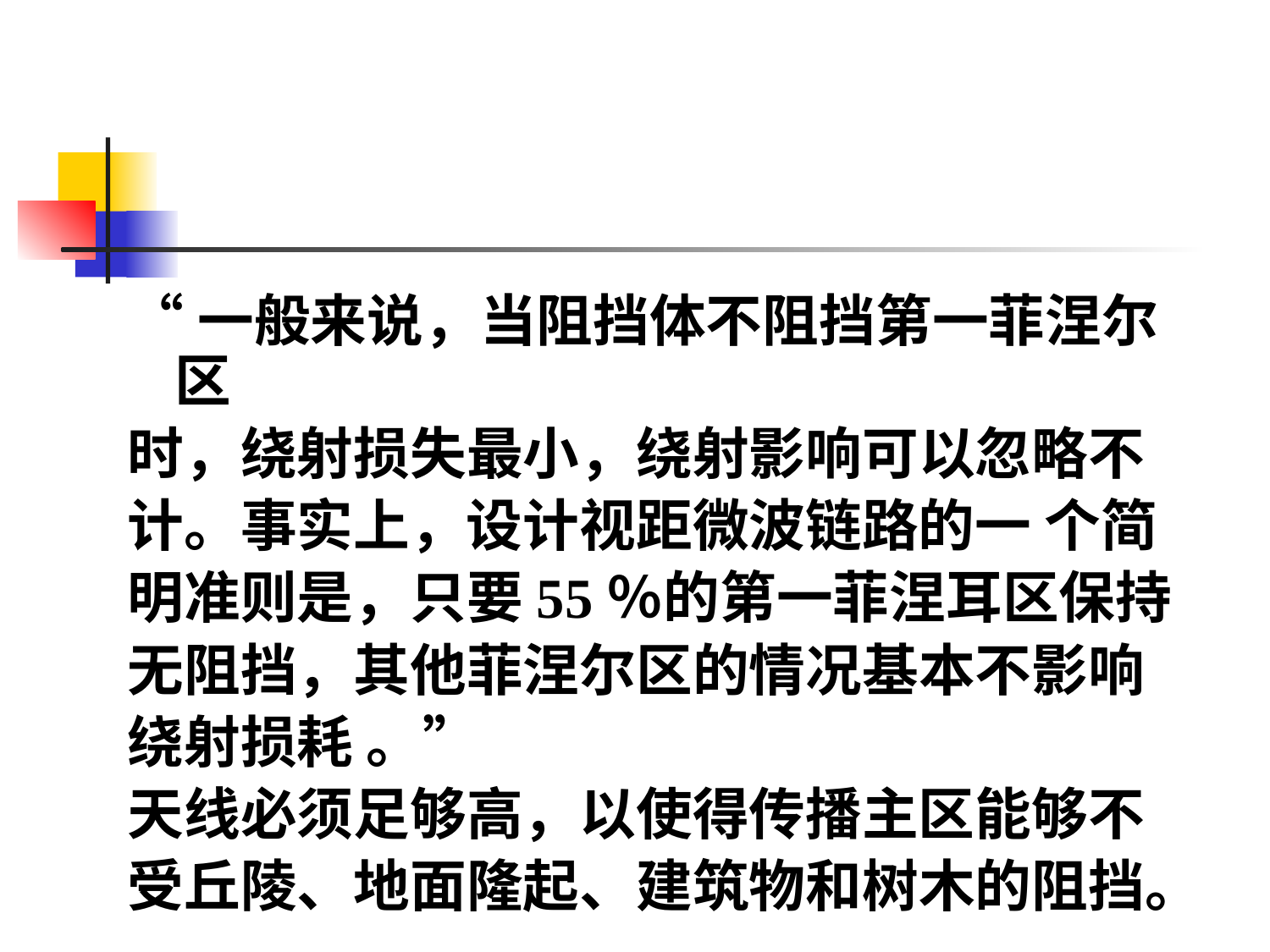

#
“一般来说，当阻挡体不阻挡第一菲涅尔区
时，绕射损失最小，绕射影响可以忽略不
计。事实上，设计视距微波链路的一 个简
明准则是，只要55％的第一菲涅耳区保持
无阻挡，其他菲涅尔区的情况基本不影响
绕射损耗 。”
天线必须足够高，以使得传播主区能够不
受丘陵、地面隆起、建筑物和树木的阻挡。